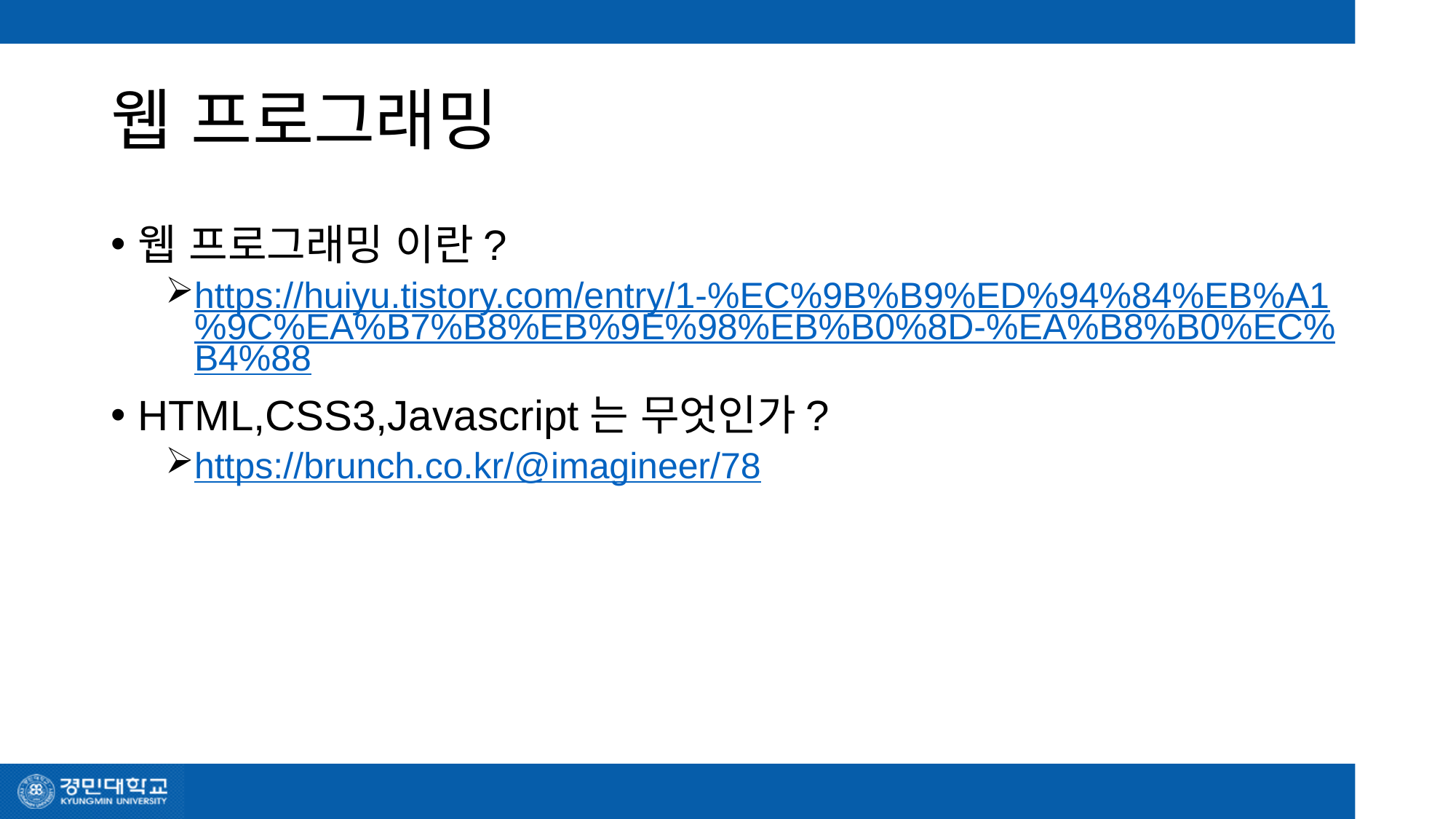

# 웹 프로그래밍
웹 프로그래밍 이란?
https://huiyu.tistory.com/entry/1-%EC%9B%B9%ED%94%84%EB%A1%9C%EA%B7%B8%EB%9E%98%EB%B0%8D-%EA%B8%B0%EC%B4%88
HTML,CSS3,Javascript는 무엇인가?
https://brunch.co.kr/@imagineer/78